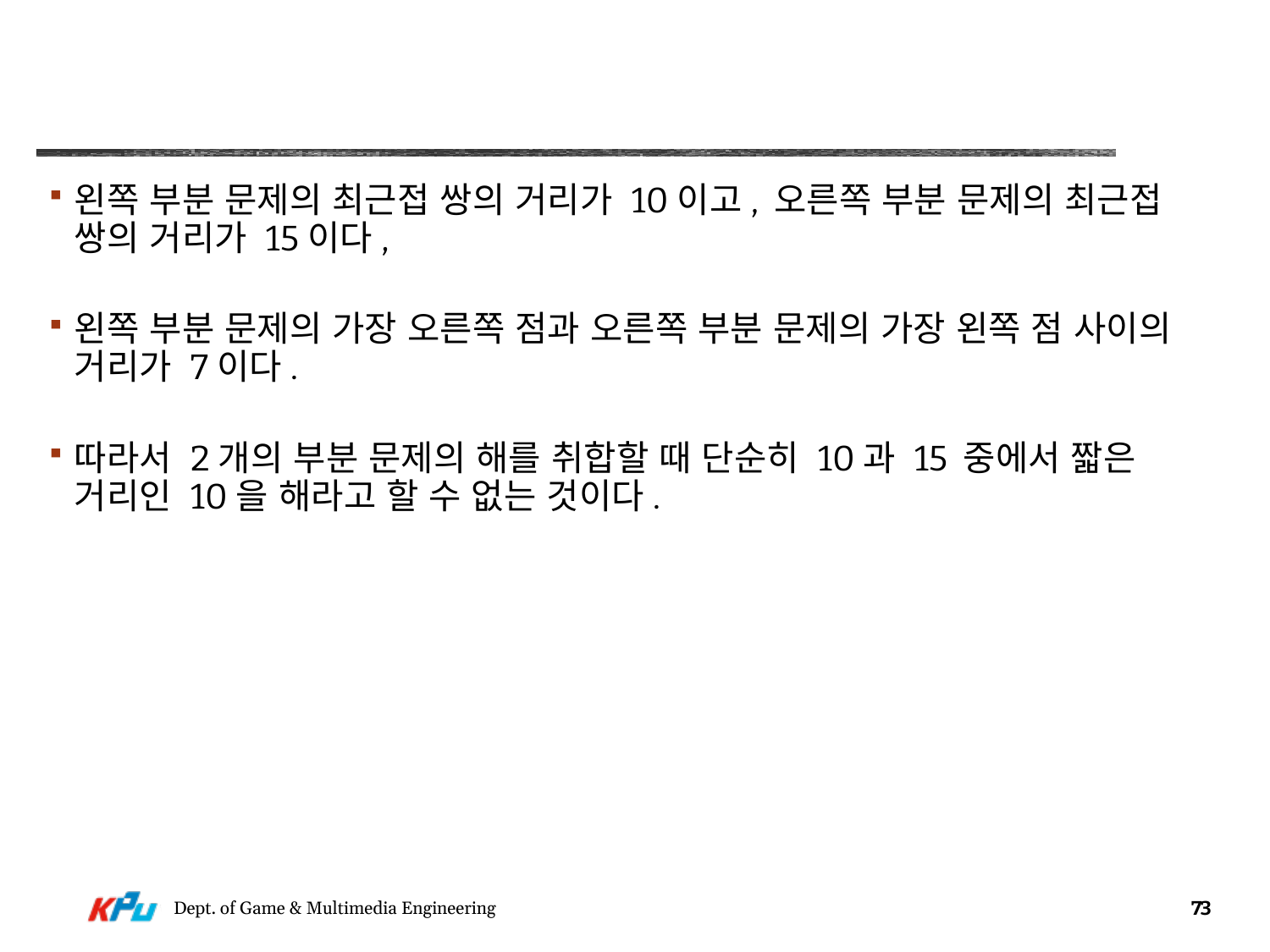

#
왼쪽 부분 문제의 최근접 쌍의 거리가 10이고, 오른쪽 부분 문제의 최근접 쌍의 거리가 15이다,
왼쪽 부분 문제의 가장 오른쪽 점과 오른쪽 부분 문제의 가장 왼쪽 점 사이의 거리가 7이다.
따라서 2개의 부분 문제의 해를 취합할 때 단순히 10과 15 중에서 짧은 거리인 10을 해라고 할 수 없는 것이다.

Dept. of Game & Multimedia Engineering
73